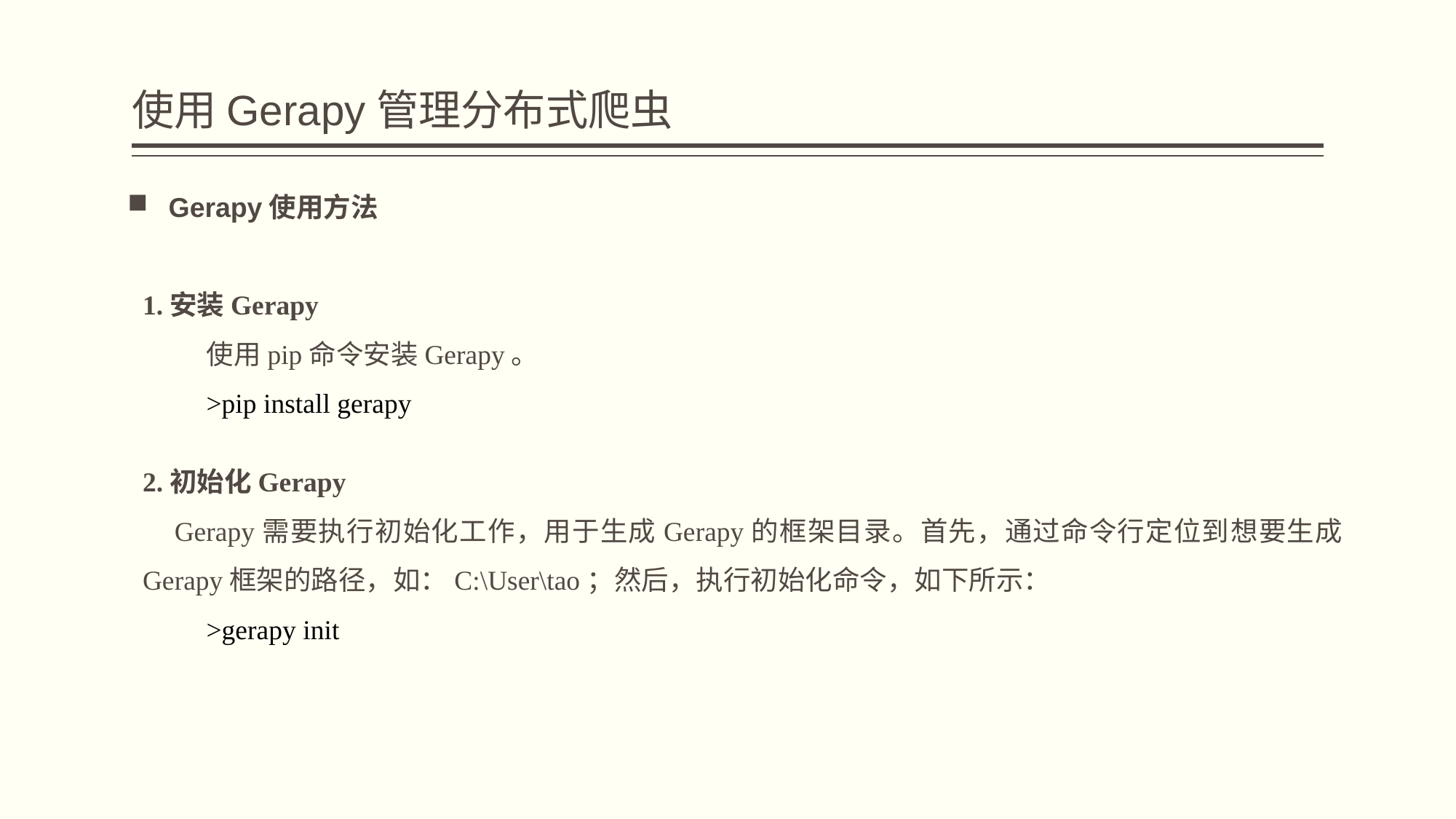

# 使用Gerapy管理分布式爬虫
Gerapy使用方法
1.安装Gerapy
使用pip命令安装Gerapy。
>pip install gerapy
2.初始化Gerapy
Gerapy需要执行初始化工作，用于生成Gerapy的框架目录。首先，通过命令行定位到想要生成Gerapy框架的路径，如：C:\User\tao；然后，执行初始化命令，如下所示：
>gerapy init